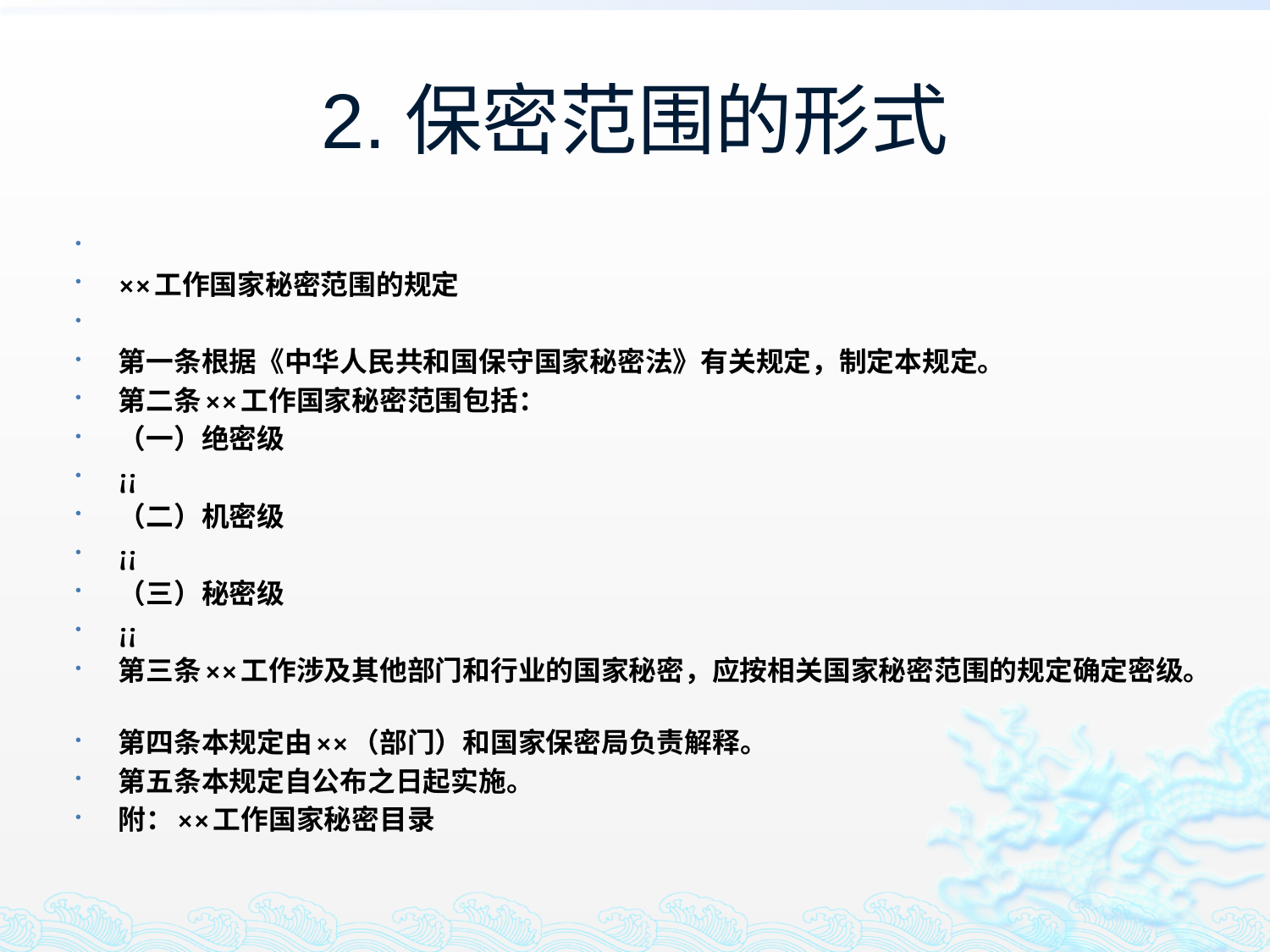

# 2.保密范围的形式

××工作国家秘密范围的规定

第一条根据《中华人民共和国保守国家秘密法》有关规定，制定本规定。
第二条××工作国家秘密范围包括：
（一）绝密级
¡­¡­
（二）机密级
¡­¡­
（三）秘密级
¡­¡­
第三条××工作涉及其他部门和行业的国家秘密，应按相关国家秘密范围的规定确定密级。
第四条本规定由××（部门）和国家保密局负责解释。
第五条本规定自公布之日起实施。
附：××工作国家秘密目录